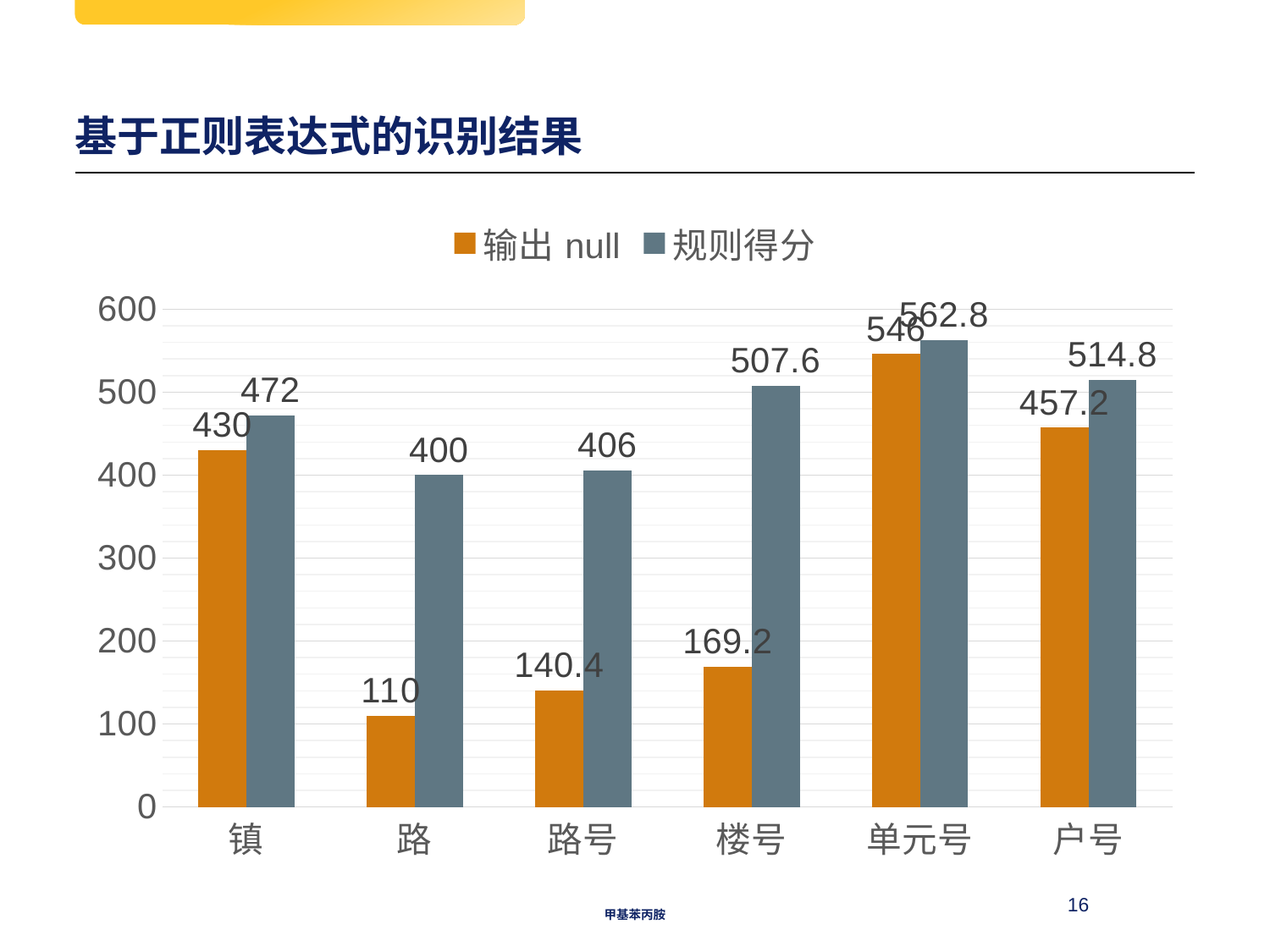

# 基于正则表达式的识别结果

### Chart

| Category | 输出null | 规则得分 |
|---|---|---|
| 镇 | 430.0 | 472.0 |
| 路 | 110.0 | 400.0 |
| 路号 | 140.4 | 406.0 |
| 楼号 | 169.2 | 507.6 |
| 单元号 | 546.0 | 562.8 |
| 户号 | 457.2 | 514.8 |